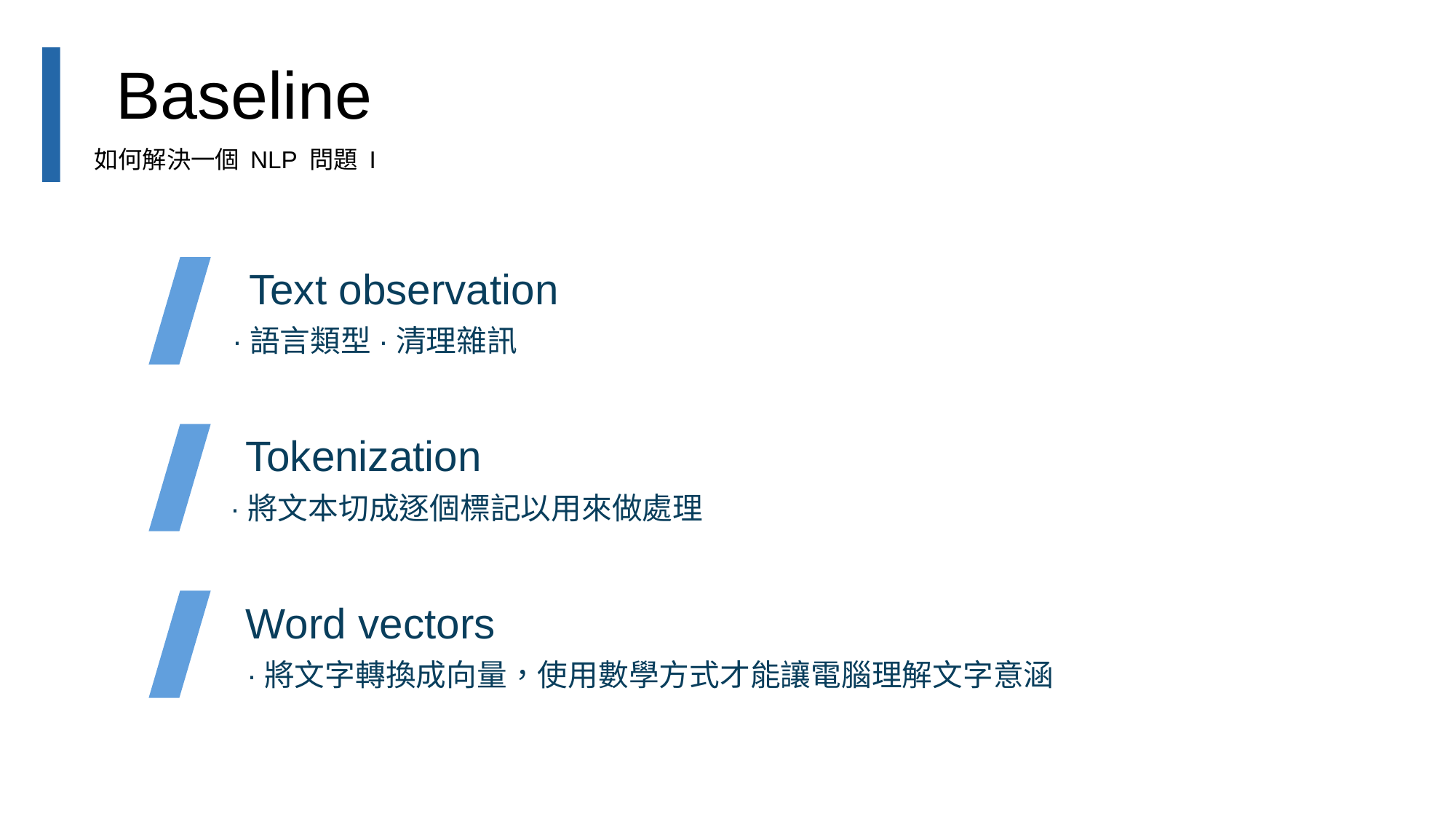

Baseline
如何解決一個 NLP 問題 I

 Text observation
·語言類型·清理雜訊

 Tokenization
·將文本切成逐個標記以用來做處理

 Word vectors
·將文字轉換成向量，使用數學方式才能讓電腦理解文字意涵